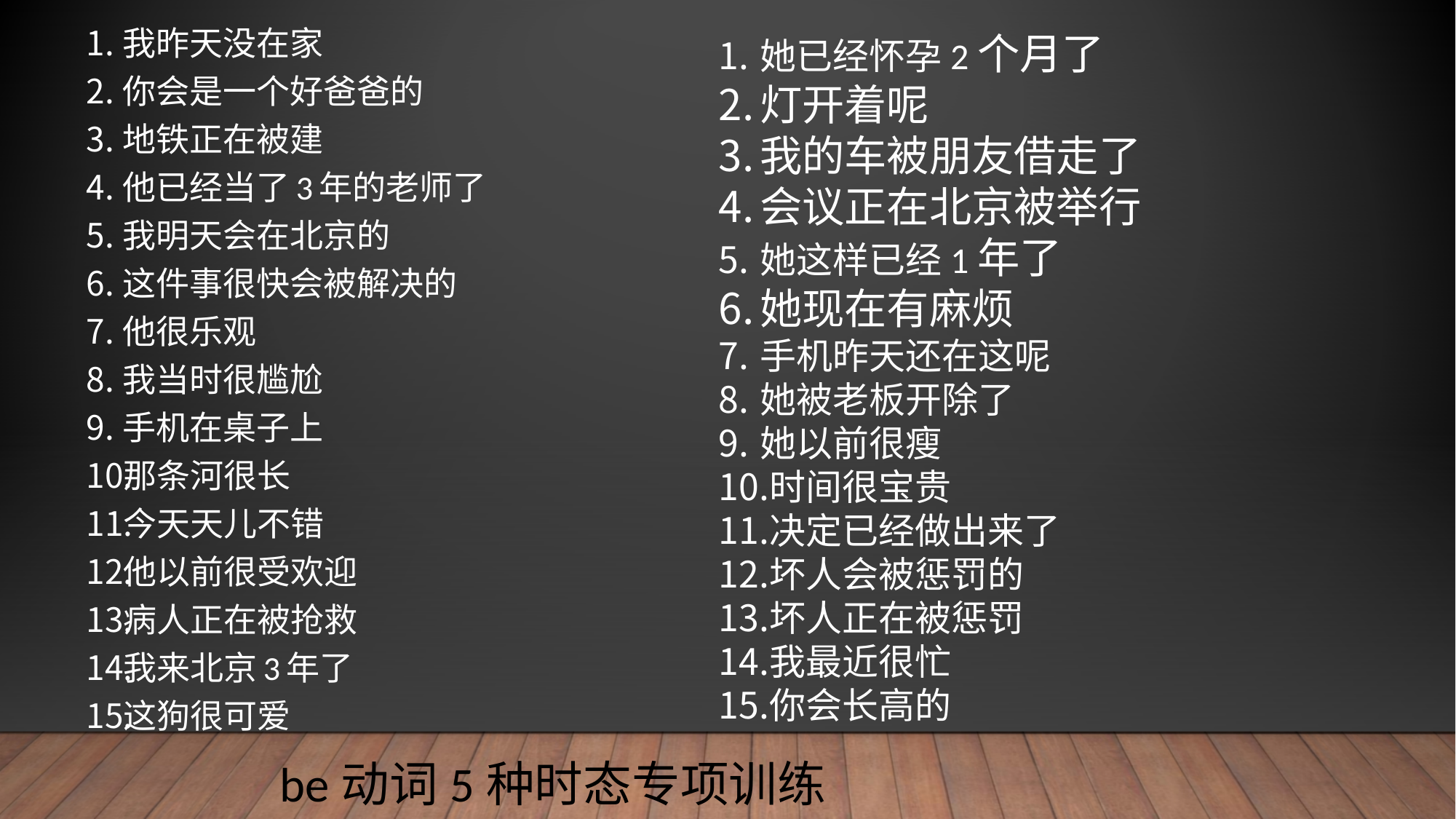

我昨天没在家
你会是一个好爸爸的
地铁正在被建
他已经当了3年的老师了
我明天会在北京的
这件事很快会被解决的
他很乐观
我当时很尴尬
手机在桌子上
那条河很长
今天天儿不错
他以前很受欢迎
病人正在被抢救
我来北京3年了
这狗很可爱

她已经怀孕2个月了
灯开着呢
我的车被朋友借走了
会议正在北京被举行
她这样已经1年了
她现在有麻烦
手机昨天还在这呢
她被老板开除了
她以前很瘦
时间很宝贵
决定已经做出来了
坏人会被惩罚的
坏人正在被惩罚
我最近很忙
你会长高的
be动词5种时态专项训练